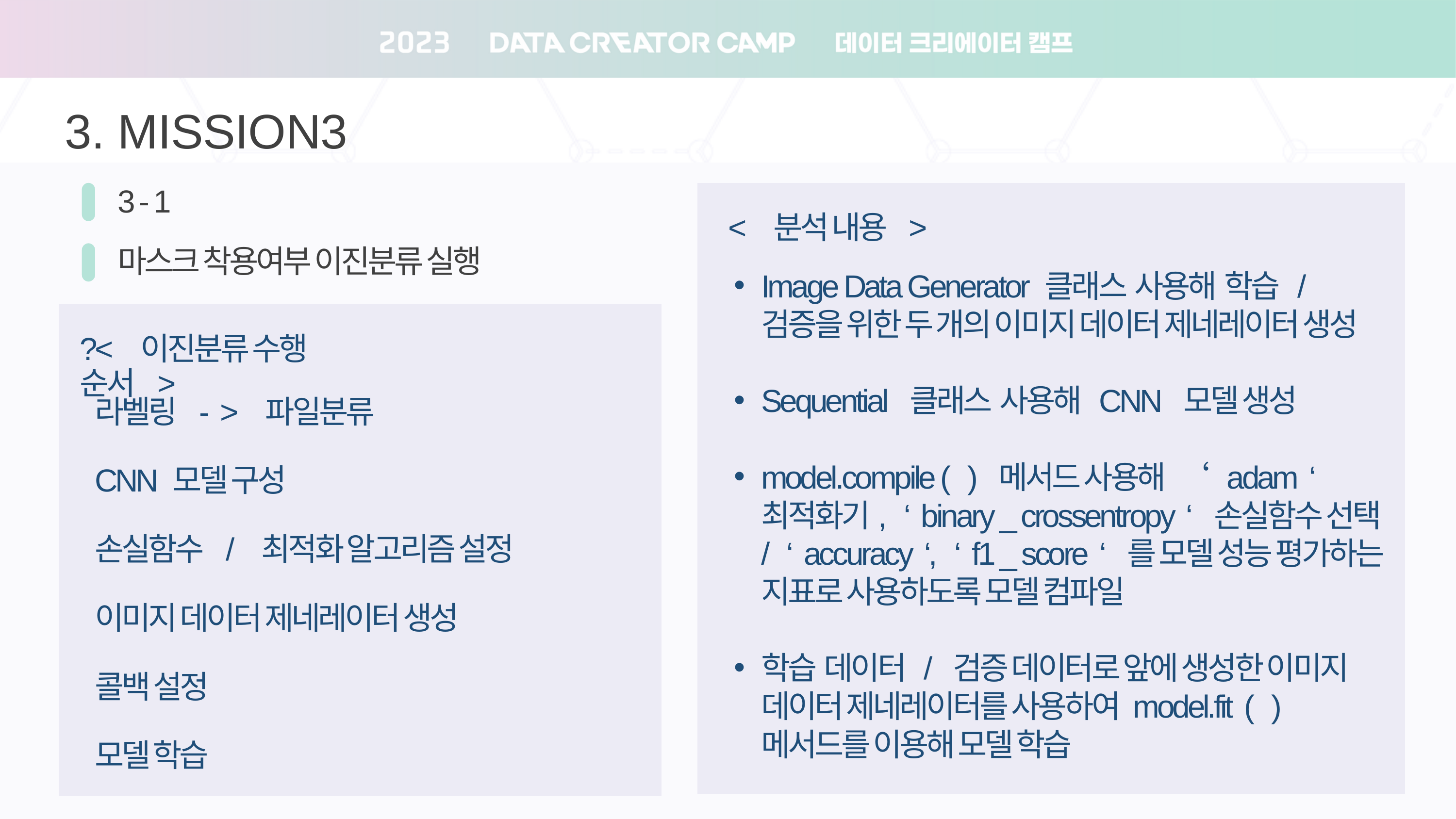

3. MISSION3

3 - 1
<   분석 내용   >

마스크 착용여부 이진분류 실행
Image Data Generator 클래스  사용해  학습  /  검증을 위한 두 개의 이미지 데이터 제네레이터 생성

Sequential  클래스  사용해  CNN  모델 생성

model.compile (   )  메서드 사용해   ‘  adam  ‘   최적화기,   ‘  binary _ crossentropy  ‘  손실함수 선택   /   ‘  accuracy  ‘,   ‘  f1 _ score  ‘  를 모델 성능 평가하는 지표로 사용하도록 모델 컴파일

학습  데이터  /  검증 데이터로 앞에 생성한 이미지 데이터 제네레이터를 사용하여 model.fit  (   )  메서드를 이용해 모델 학습

?<   이진분류 수행 순서   >
라벨링   -  >   파일분류

CNN 모델 구성

손실함수   /   최적화 알고리즘 설정

이미지 데이터 제네레이터 생성

콜백 설정

모델 학습